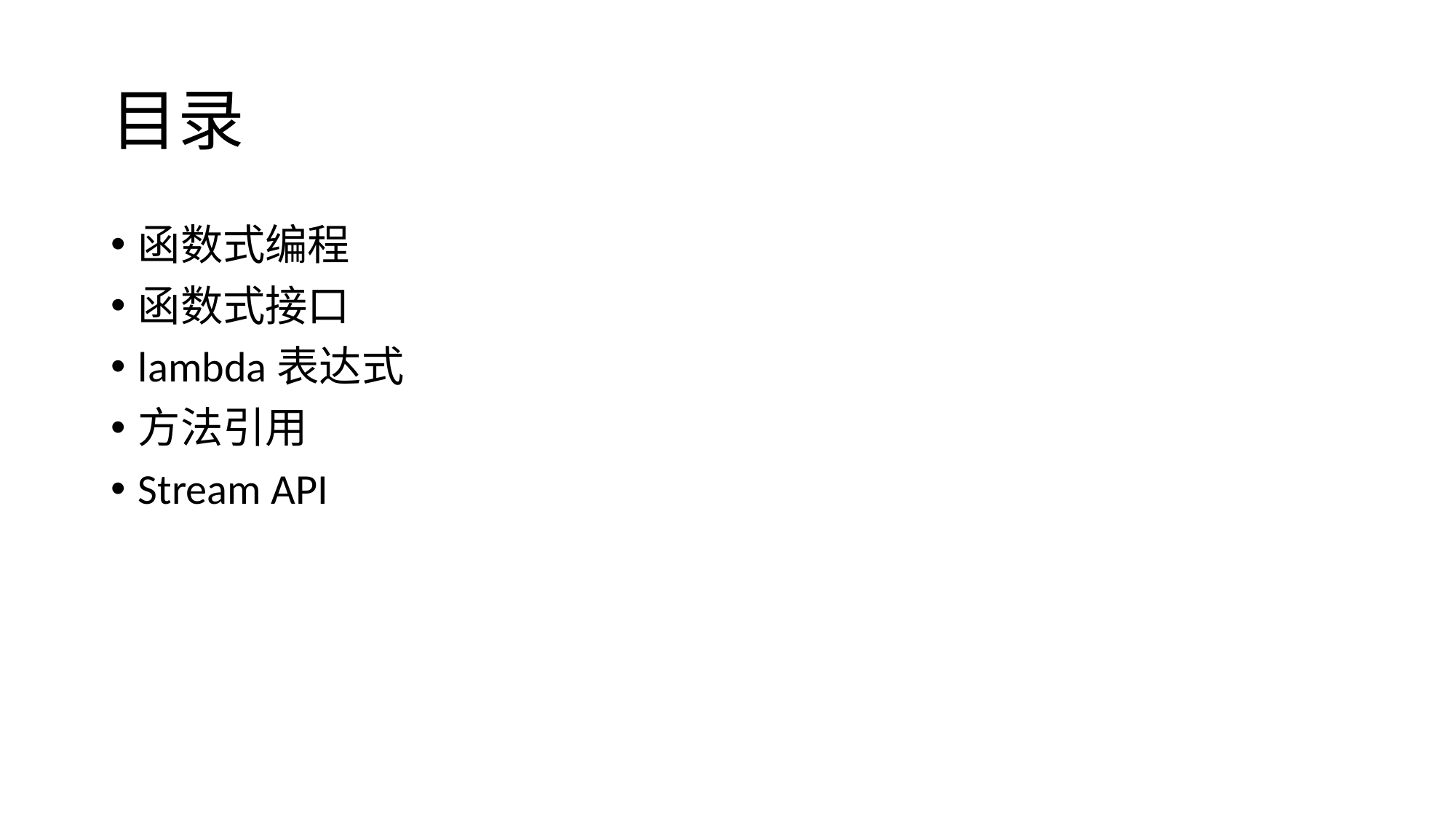

# 目录
函数式编程
函数式接口
lambda表达式
方法引用
Stream API